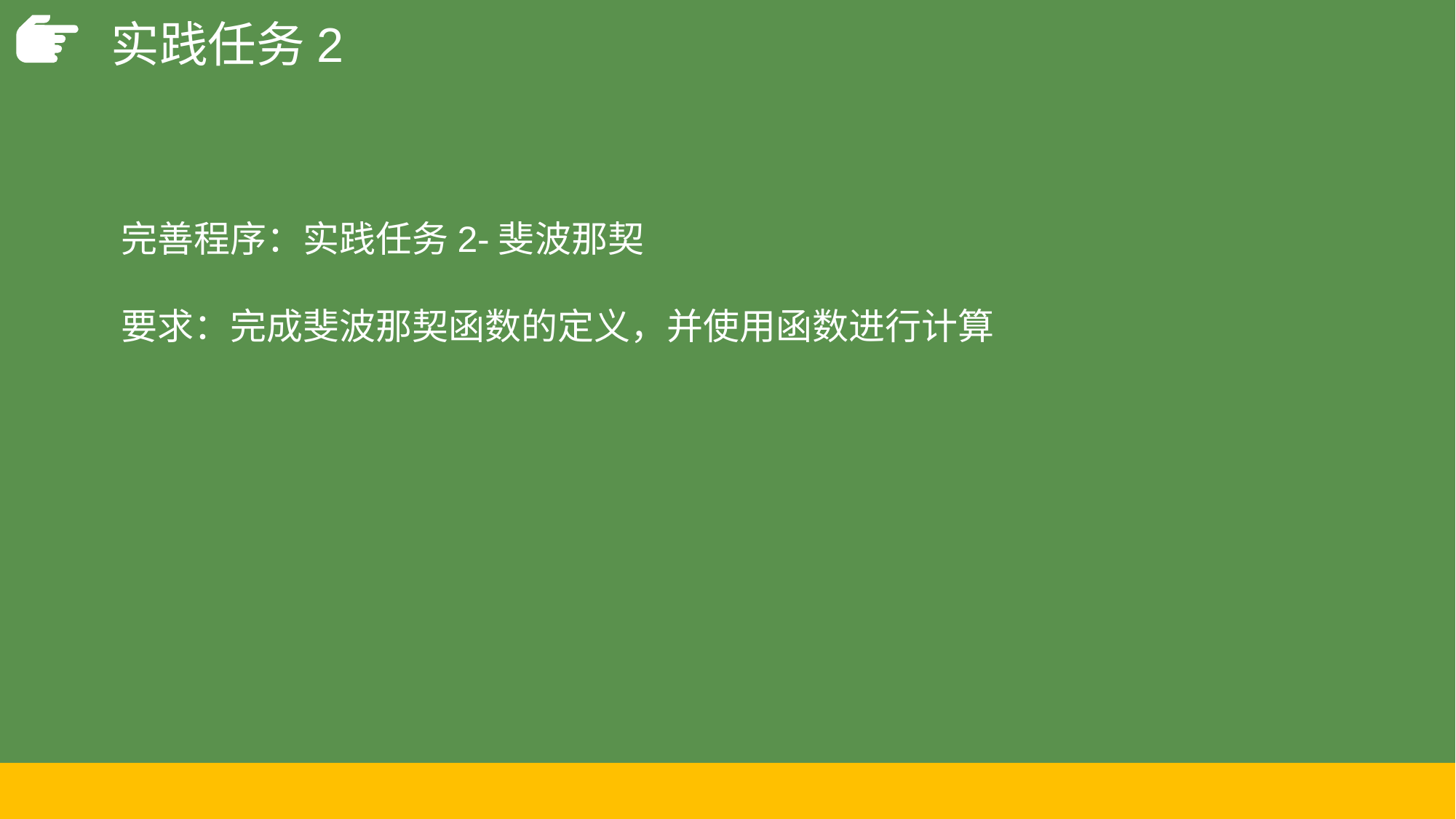

# 实践任务2
完善程序：实践任务2-斐波那契

要求：完成斐波那契函数的定义，并使用函数进行计算